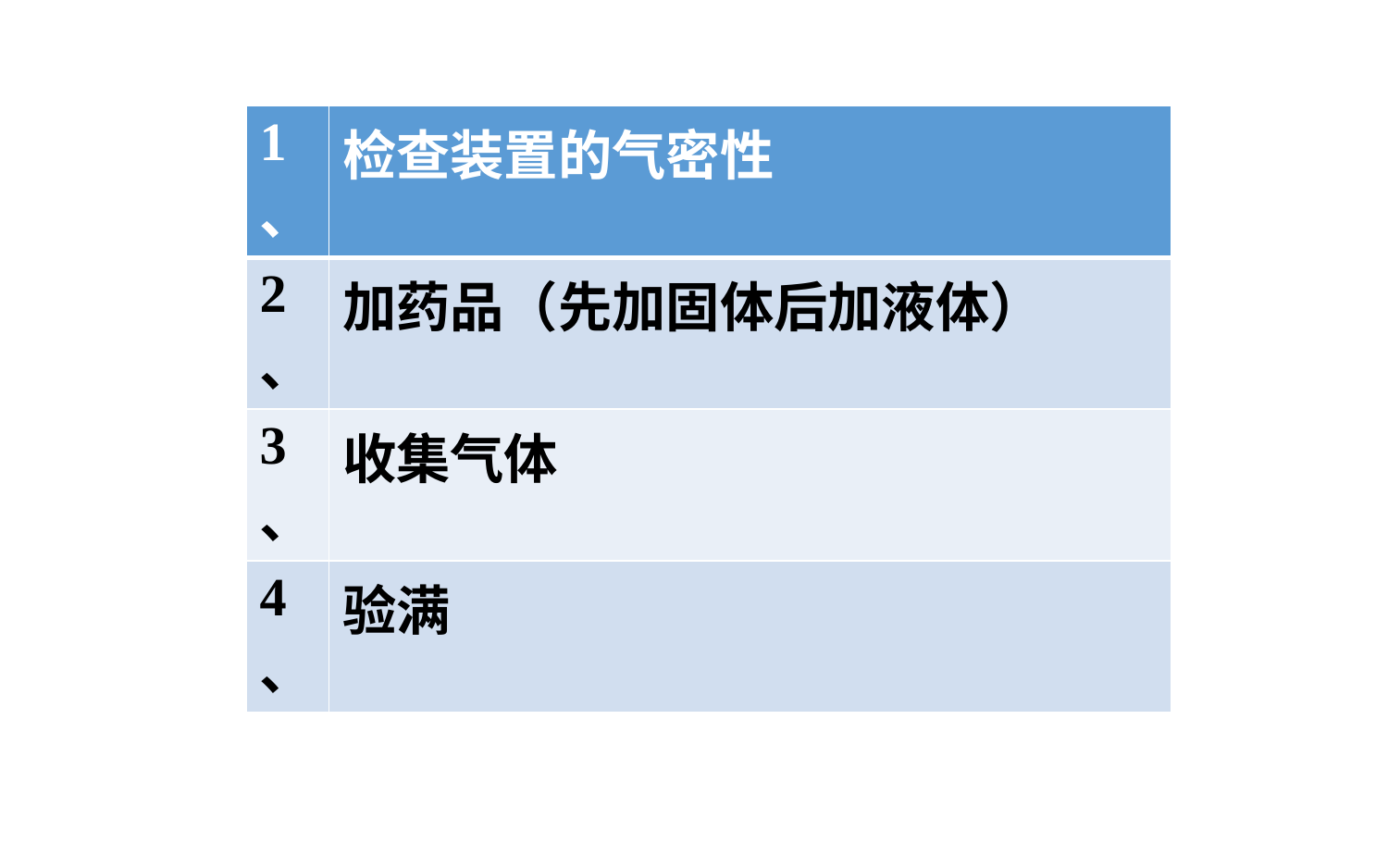

| 1、 | 检查装置的气密性 |
| --- | --- |
| 2、 | 加药品（先加固体后加液体） |
| 3、 | 收集气体 |
| 4、 | 验满 |